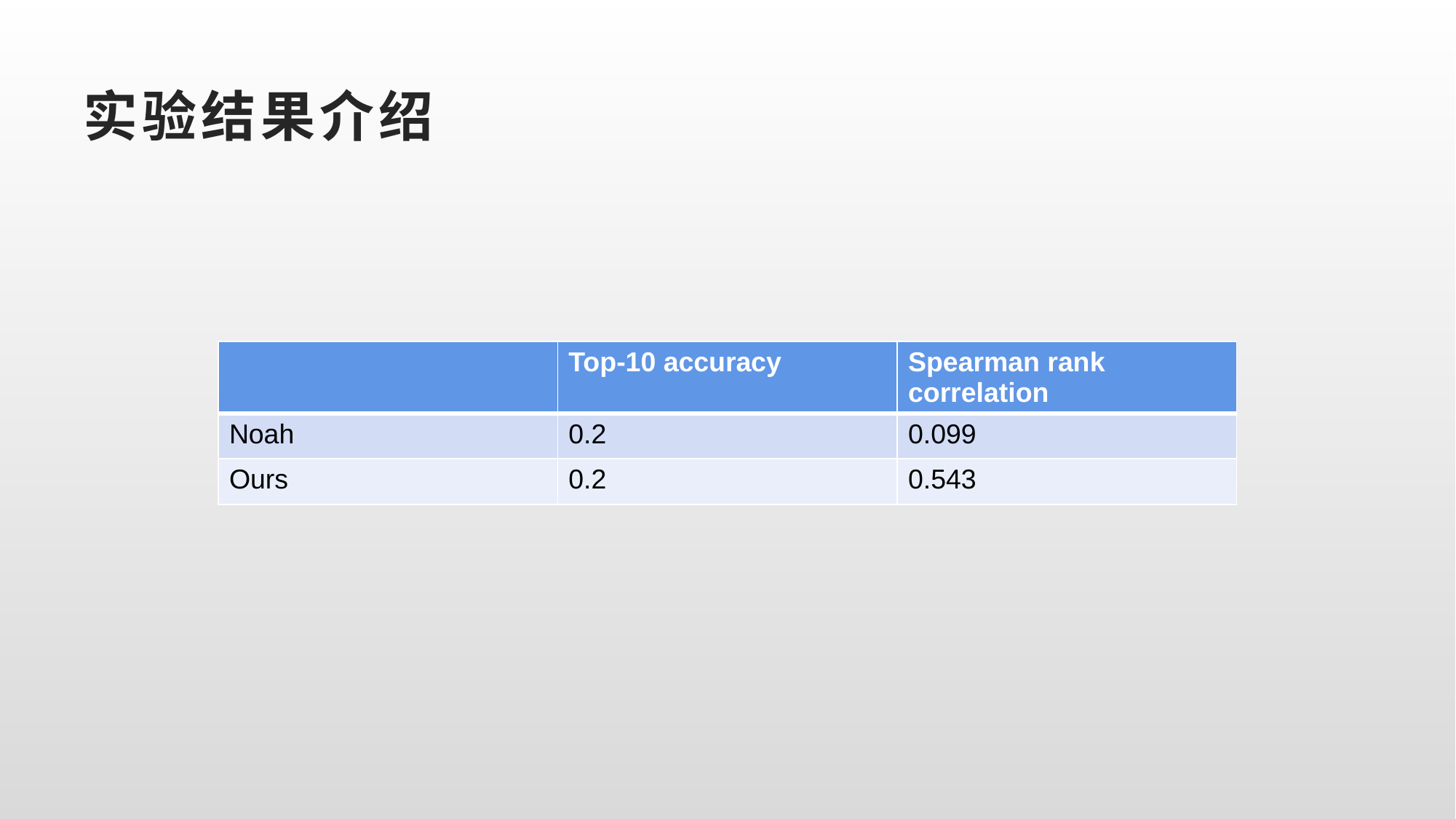

# 实验结果介绍
|  | Top-10 accuracy | Spearman rank correlation |
| --- | --- | --- |
| Noah | 0.2 | 0.099 |
| Ours | 0.2 | 0.543 |